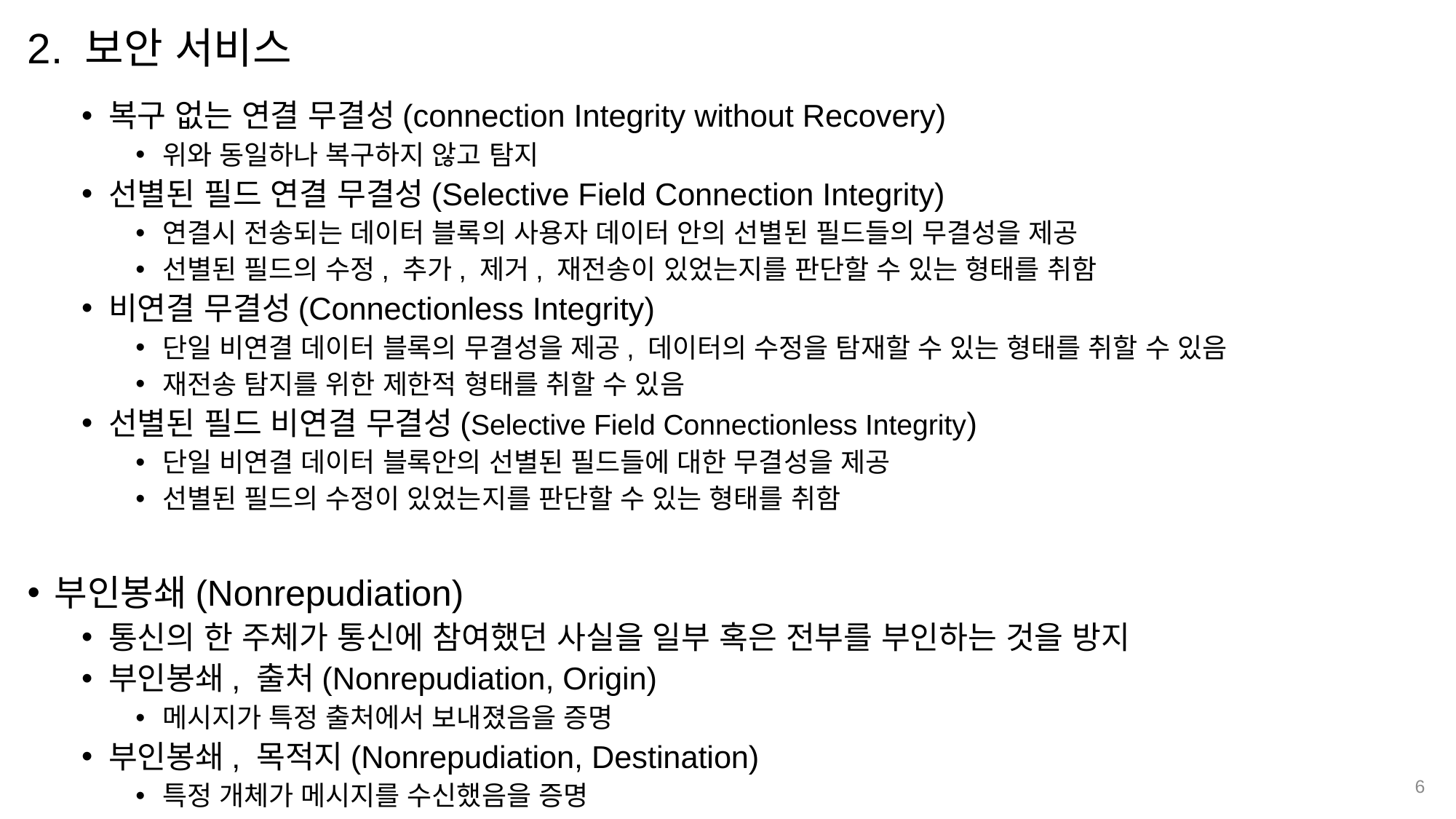

# 2. 보안 서비스
복구 없는 연결 무결성(connection Integrity without Recovery)
위와 동일하나 복구하지 않고 탐지
선별된 필드 연결 무결성(Selective Field Connection Integrity)
연결시 전송되는 데이터 블록의 사용자 데이터 안의 선별된 필드들의 무결성을 제공
선별된 필드의 수정, 추가, 제거, 재전송이 있었는지를 판단할 수 있는 형태를 취함
비연결 무결성(Connectionless Integrity)
단일 비연결 데이터 블록의 무결성을 제공, 데이터의 수정을 탐재할 수 있는 형태를 취할 수 있음
재전송 탐지를 위한 제한적 형태를 취할 수 있음
선별된 필드 비연결 무결성(Selective Field Connectionless Integrity)
단일 비연결 데이터 블록안의 선별된 필드들에 대한 무결성을 제공
선별된 필드의 수정이 있었는지를 판단할 수 있는 형태를 취함

부인봉쇄(Nonrepudiation)
통신의 한 주체가 통신에 참여했던 사실을 일부 혹은 전부를 부인하는 것을 방지
부인봉쇄, 출처(Nonrepudiation, Origin)
메시지가 특정 출처에서 보내졌음을 증명
부인봉쇄, 목적지(Nonrepudiation, Destination)
특정 개체가 메시지를 수신했음을 증명
Data Intelligence Laboratory
6